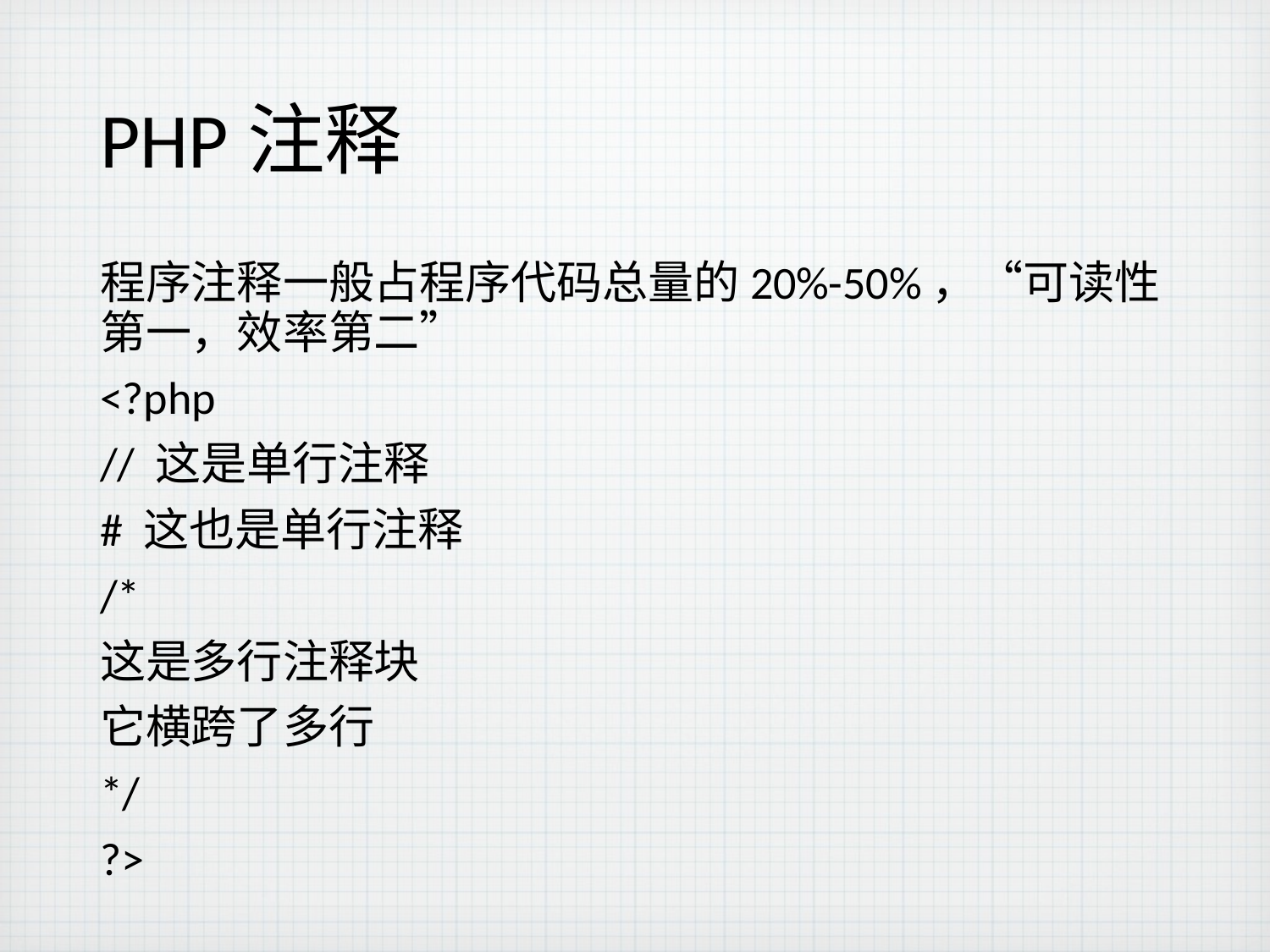

# PHP注释
程序注释一般占程序代码总量的20%-50%，“可读性第一，效率第二”
<?php
// 这是单行注释
# 这也是单行注释
/*
这是多行注释块
它横跨了多行
*/
?>